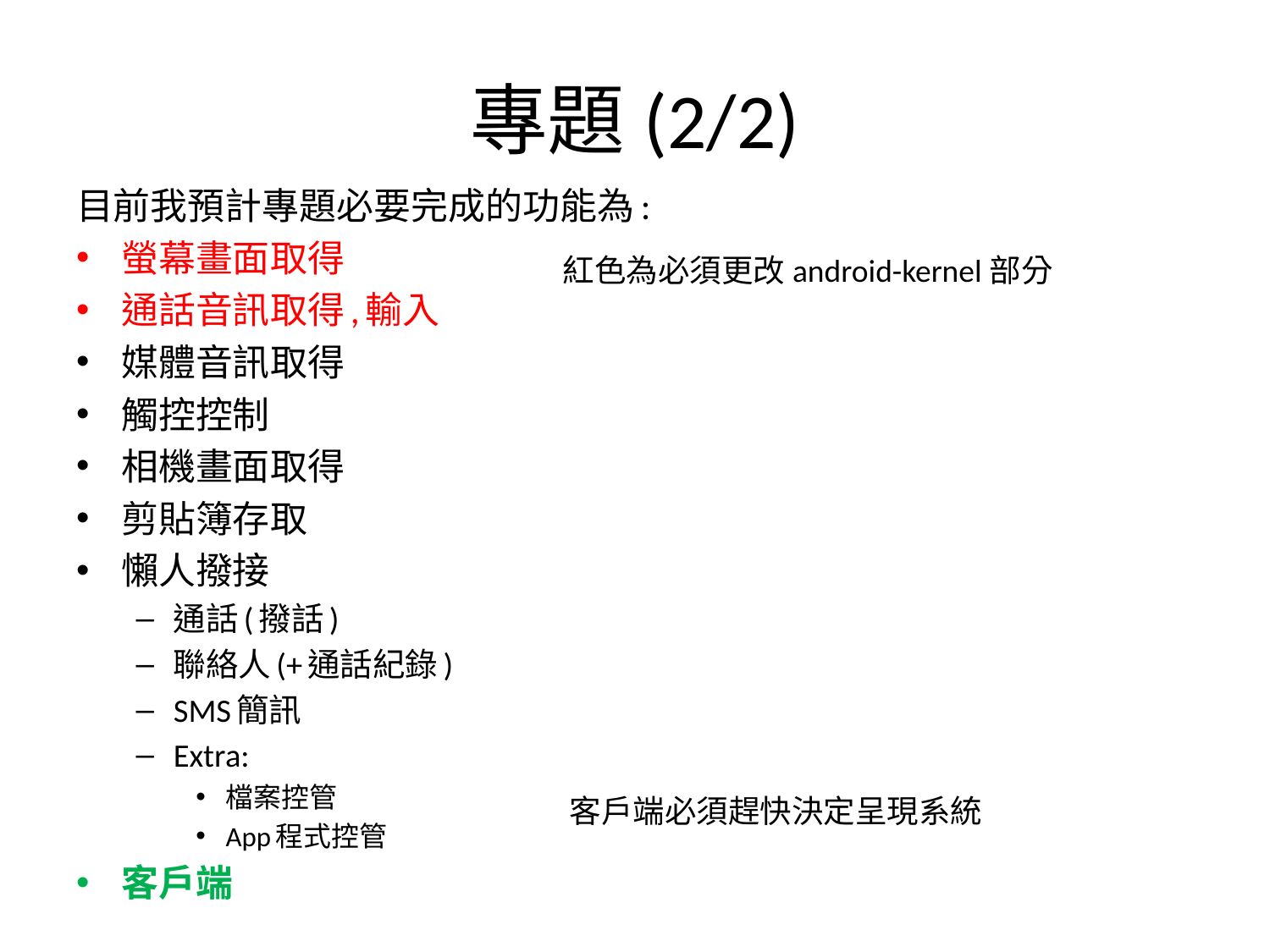

# 專題(2/2)
目前我預計專題必要完成的功能為:
螢幕畫面取得
通話音訊取得,輸入
媒體音訊取得
觸控控制
相機畫面取得
剪貼簿存取
懶人撥接
通話(撥話)
聯絡人(+通話紀錄)
SMS簡訊
Extra:
檔案控管
App程式控管
客戶端
紅色為必須更改android-kernel部分
客戶端必須趕快決定呈現系統